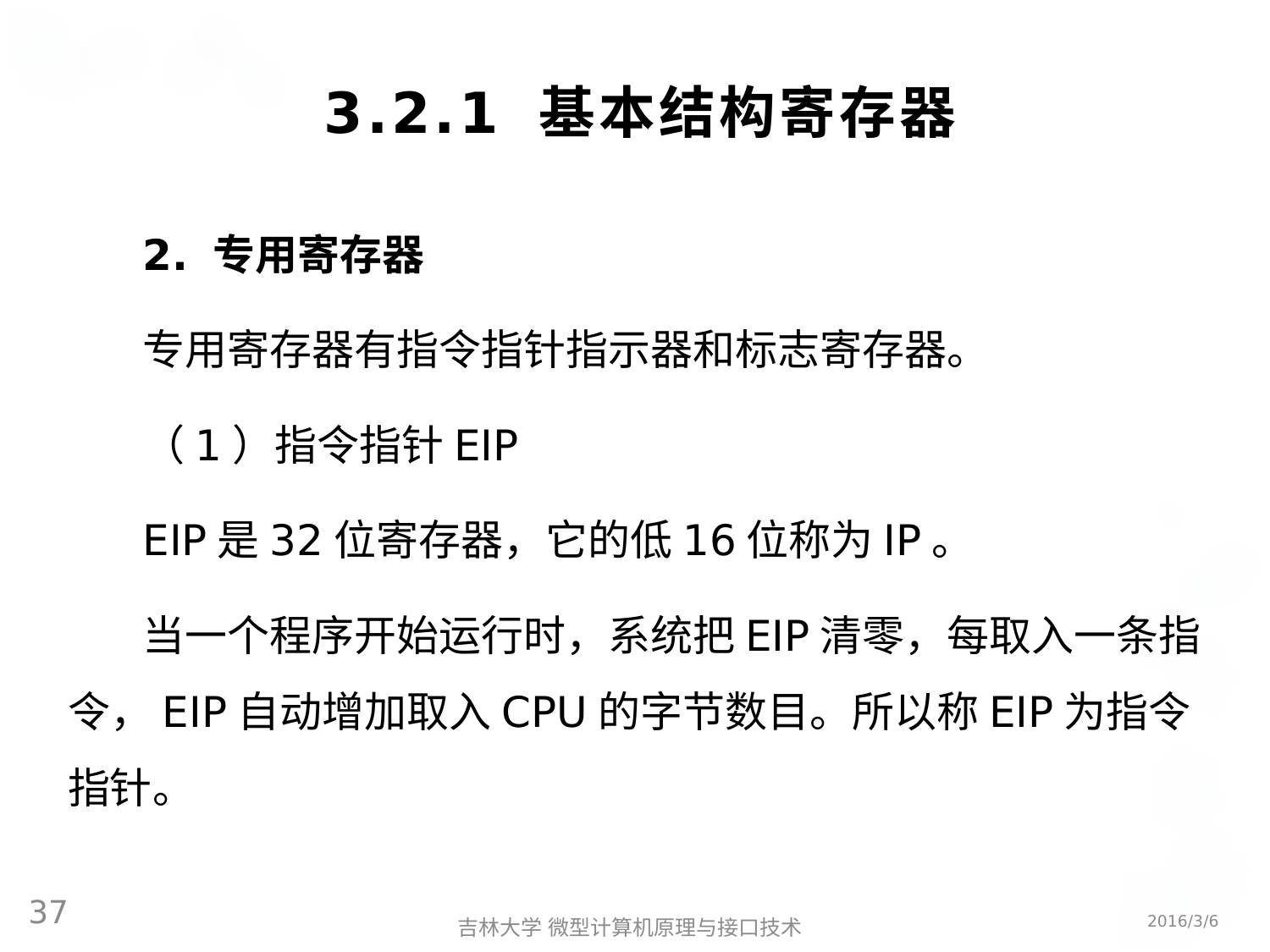

# 3.2.1 基本结构寄存器
2. 专用寄存器
专用寄存器有指令指针指示器和标志寄存器。
（1）指令指针EIP
EIP是32位寄存器，它的低16位称为IP。
当一个程序开始运行时，系统把EIP清零，每取入一条指令，EIP自动增加取入CPU的字节数目。所以称EIP为指令指针。
37
2016/3/6
吉林大学 微型计算机原理与接口技术